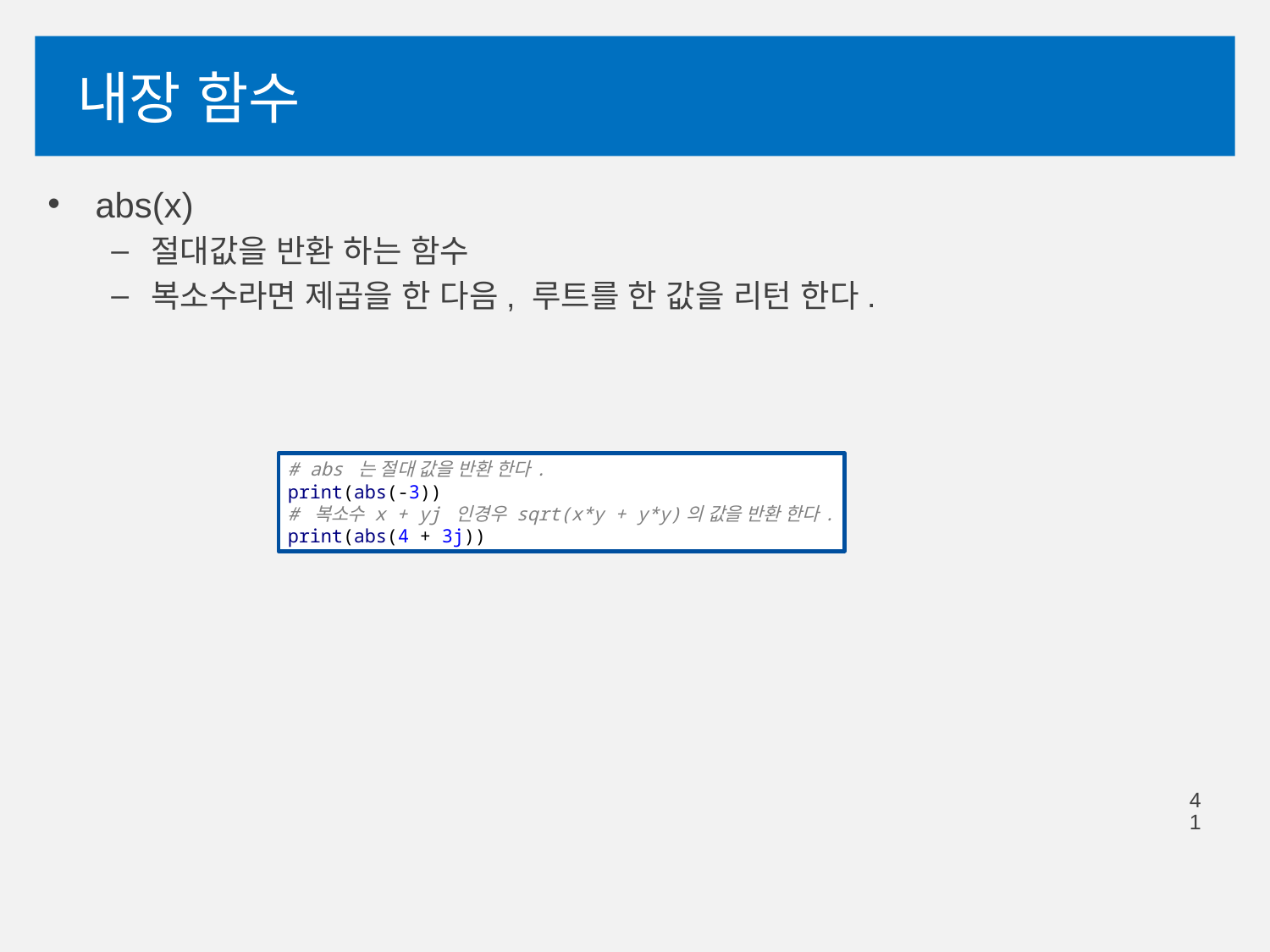

# 내장 함수
abs(x)
절대값을 반환 하는 함수
복소수라면 제곱을 한 다음, 루트를 한 값을 리턴 한다.
# abs 는 절대 값을 반환 한다. print(abs(-3)) # 복소수 x + yj 인경우 sqrt(x*y + y*y)의 값을 반환 한다. print(abs(4 + 3j))
41